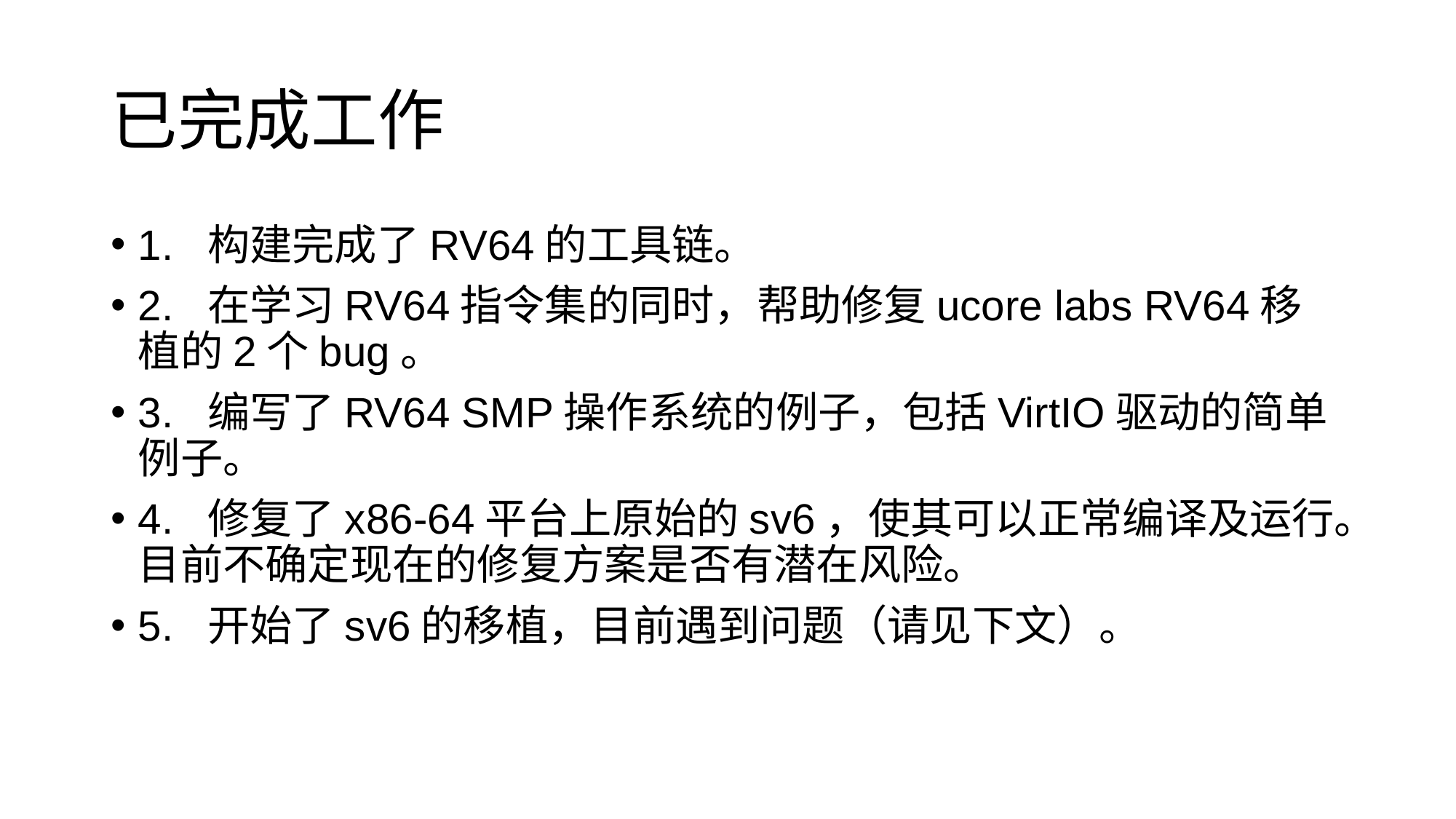

# 已完成工作
1.  构建完成了RV64的工具链。
2.  在学习RV64指令集的同时，帮助修复ucore labs RV64移植的2个bug。
3.  编写了RV64 SMP操作系统的例子，包括VirtIO驱动的简单例子。
4.  修复了x86-64平台上原始的sv6，使其可以正常编译及运行。目前不确定现在的修复方案是否有潜在风险。
5.  开始了sv6的移植，目前遇到问题（请见下文）。